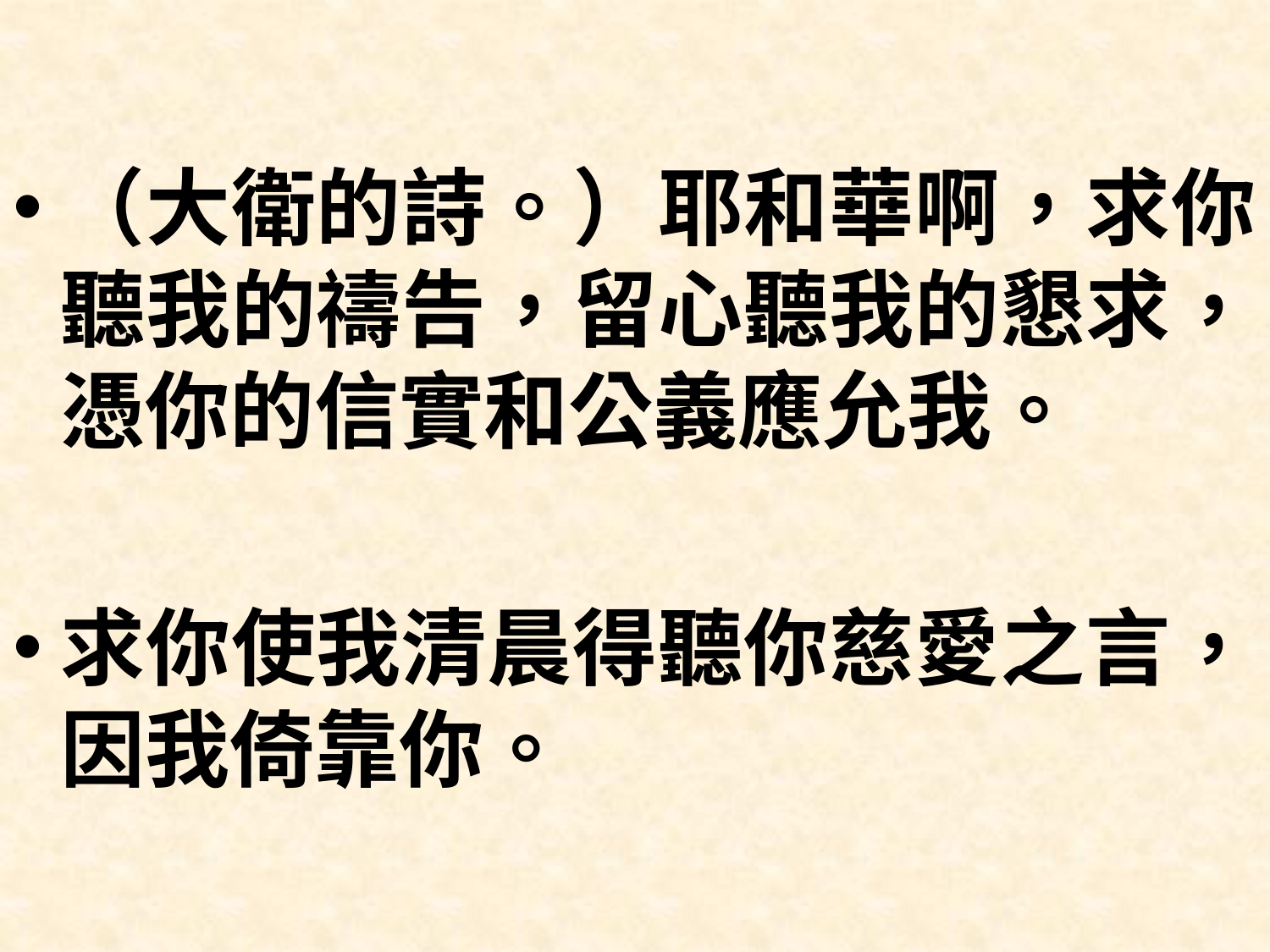

（大衛的詩。）耶和華啊，求你聽我的禱告，留心聽我的懇求，憑你的信實和公義應允我。

求你使我清晨得聽你慈愛之言，因我倚靠你。